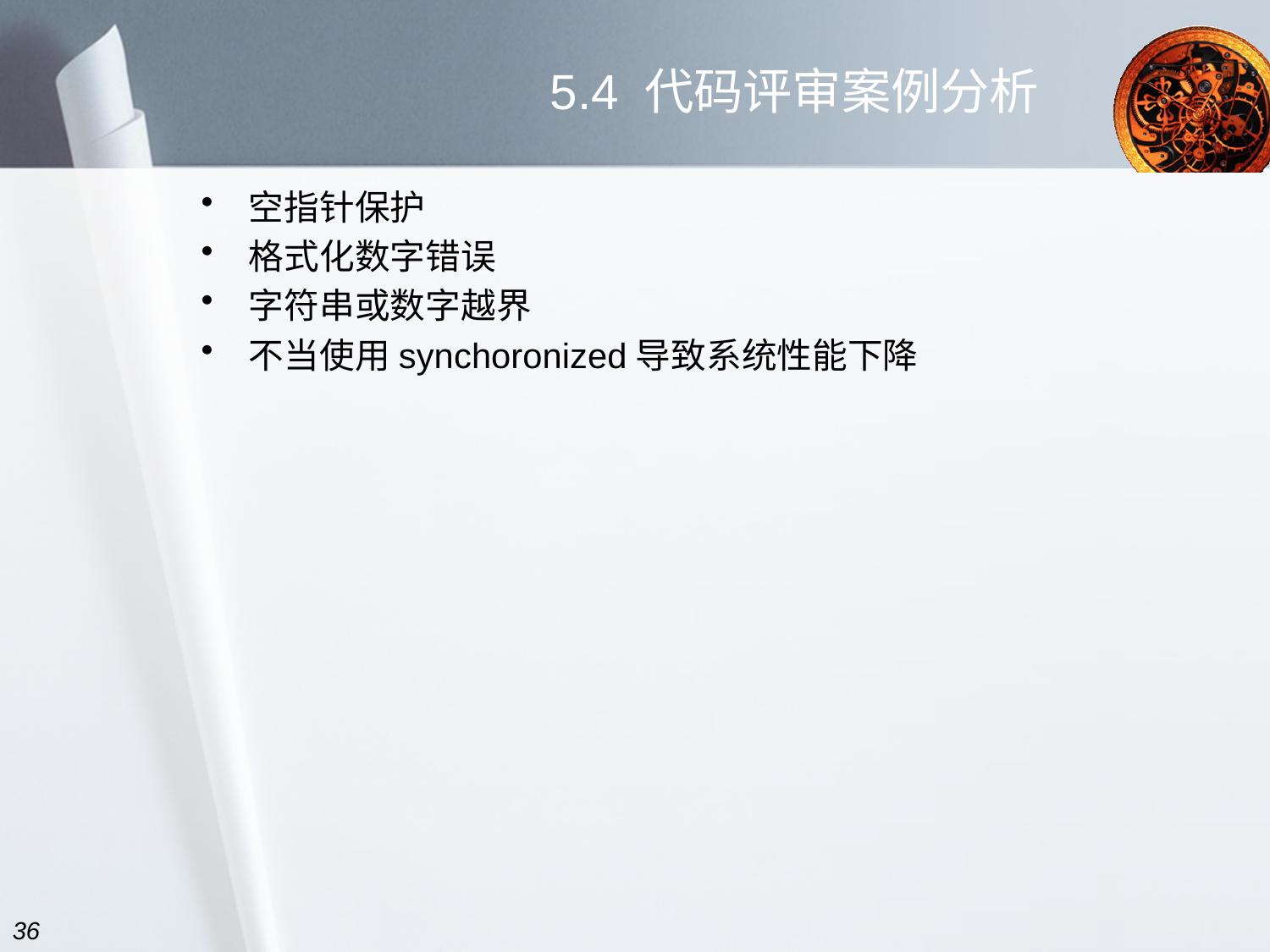

# 5.4 代码评审案例分析
空指针保护
格式化数字错误
字符串或数字越界
不当使用synchoronized导致系统性能下降

36